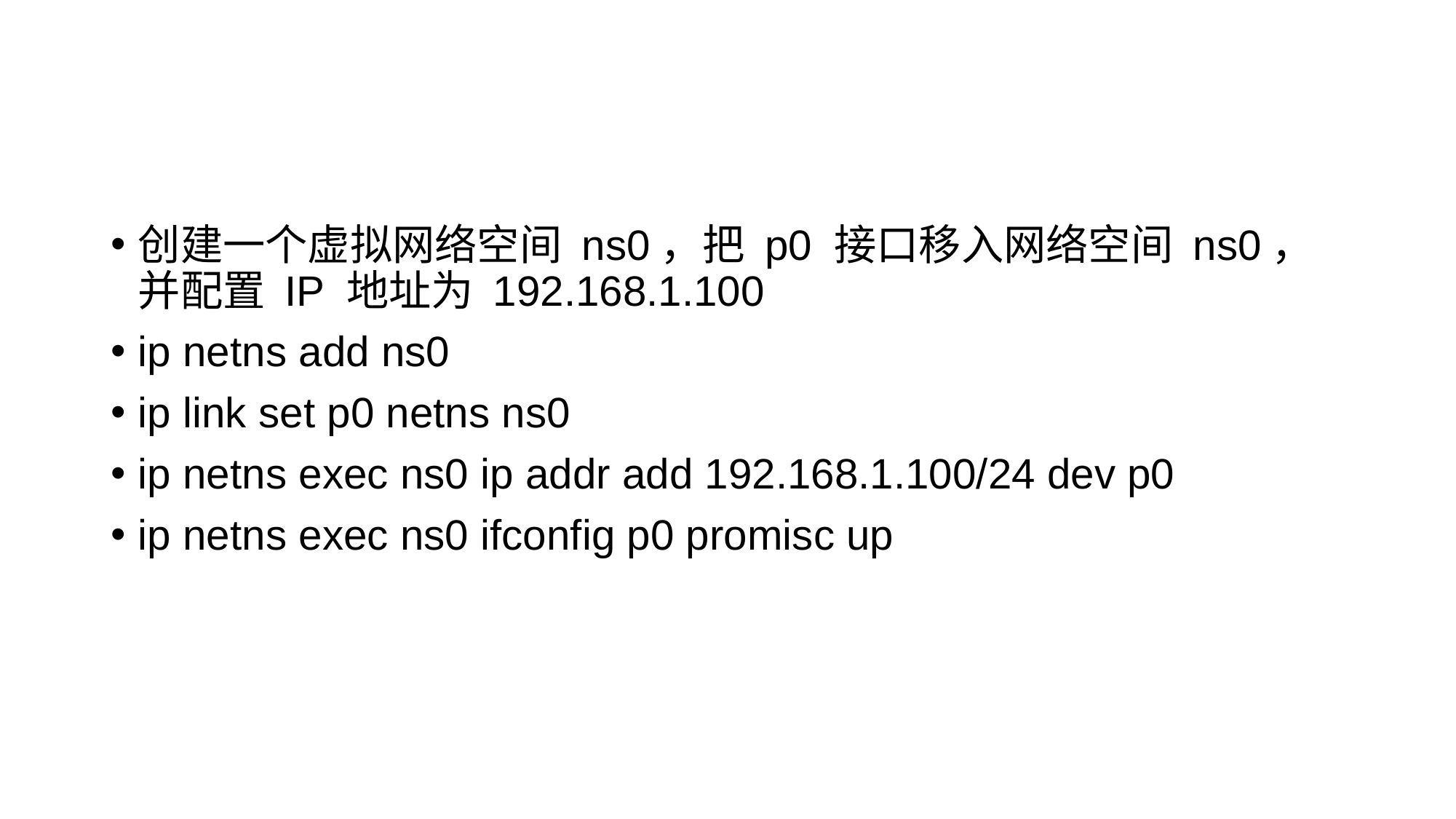

#
创建一个虚拟网络空间 ns0，把 p0 接口移入网络空间 ns0，并配置 IP 地址为 192.168.1.100
ip netns add ns0
ip link set p0 netns ns0
ip netns exec ns0 ip addr add 192.168.1.100/24 dev p0
ip netns exec ns0 ifconfig p0 promisc up